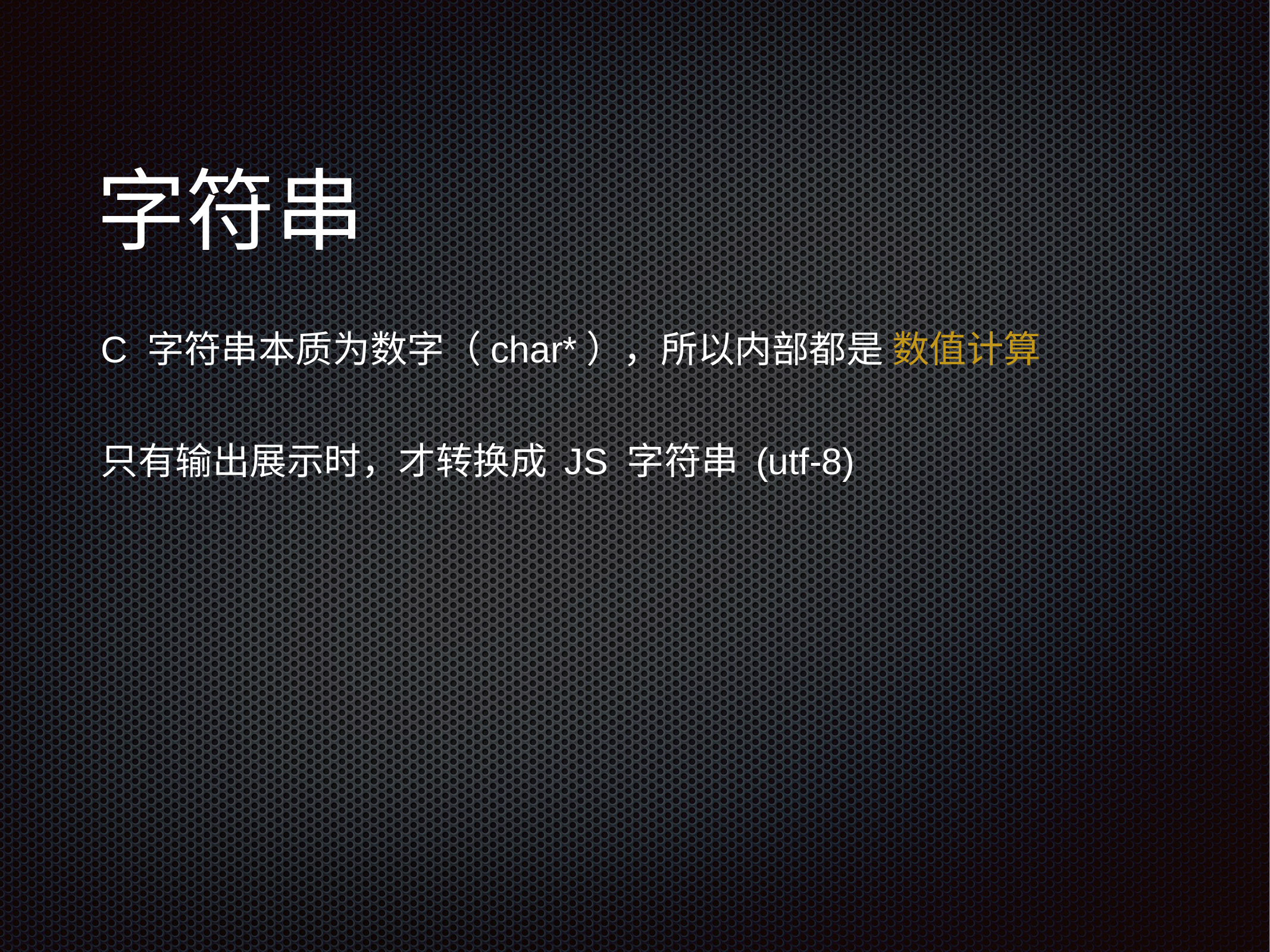

# 字符串
C 字符串本质为数字（char*），所以内部都是 数值计算
只有输出展示时，才转换成 JS 字符串 (utf-8)